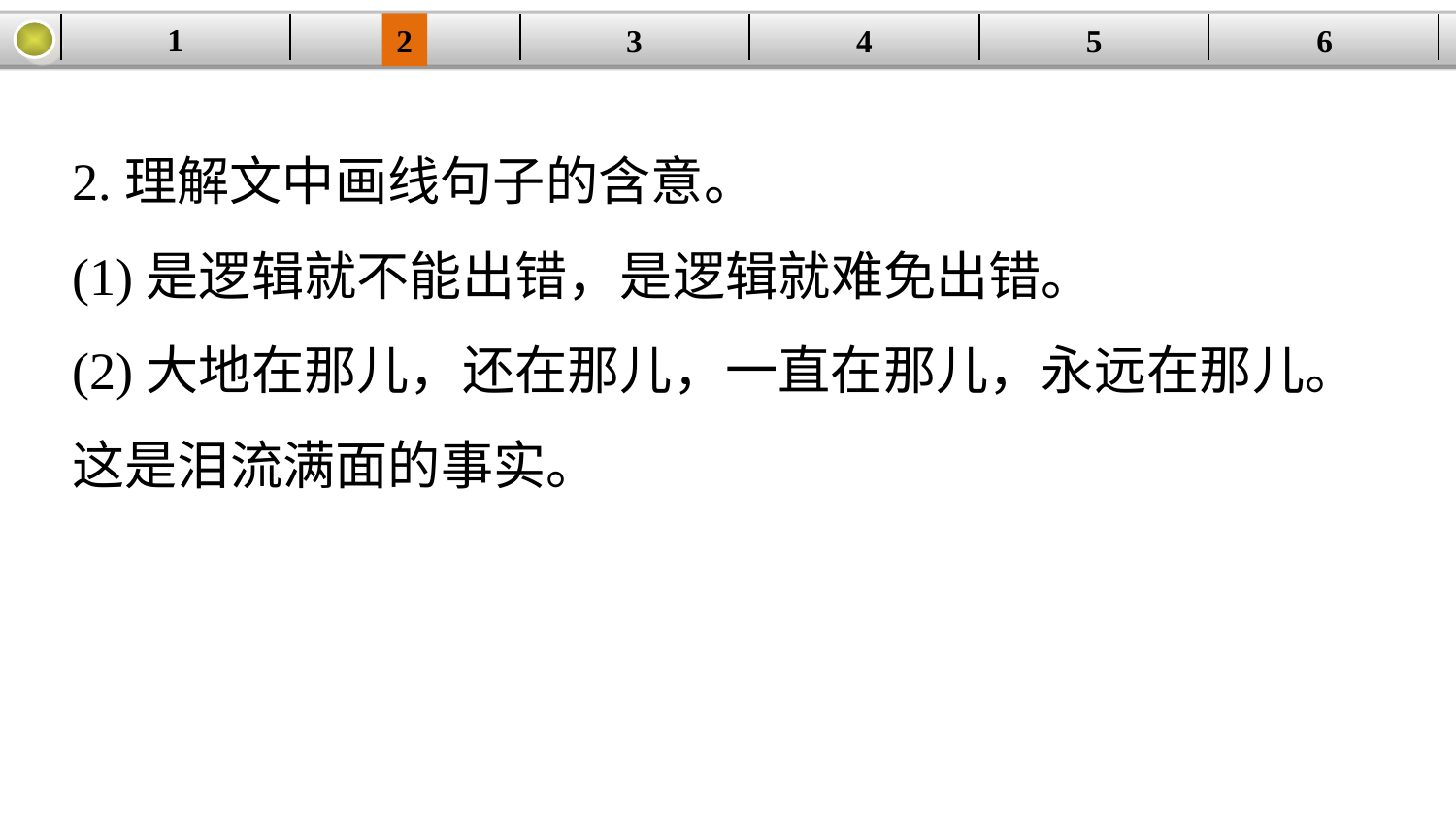

1
2
3
4
|  |  |  |  |  |  |
| --- | --- | --- | --- | --- | --- |
5
6

2.理解文中画线句子的含意。
(1)是逻辑就不能出错，是逻辑就难免出错。
(2)大地在那儿，还在那儿，一直在那儿，永远在那儿。这是泪流满面的事实。